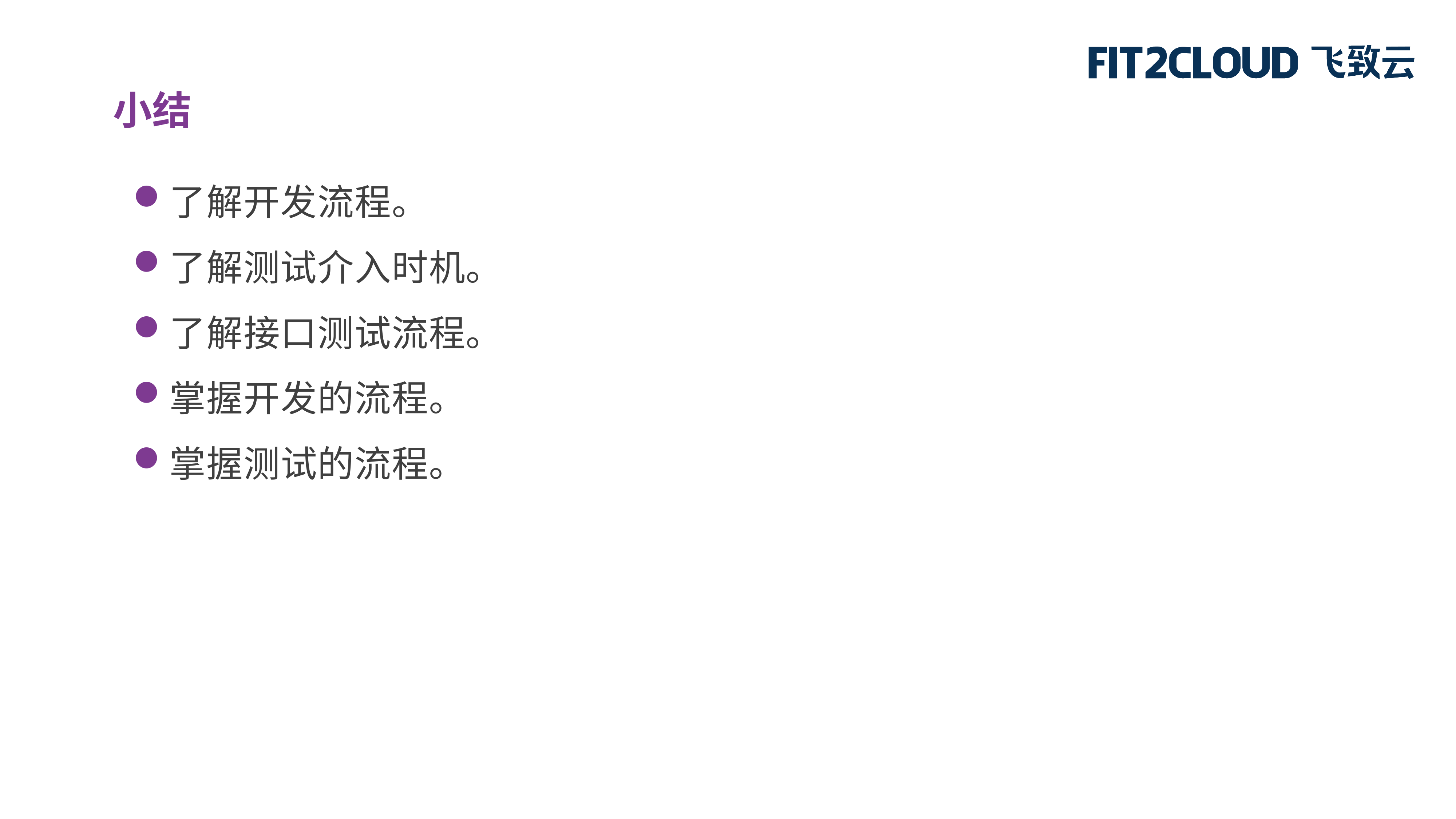

小结
了解开发流程。
了解测试介入时机。
了解接口测试流程。
掌握开发的流程。
掌握测试的流程。